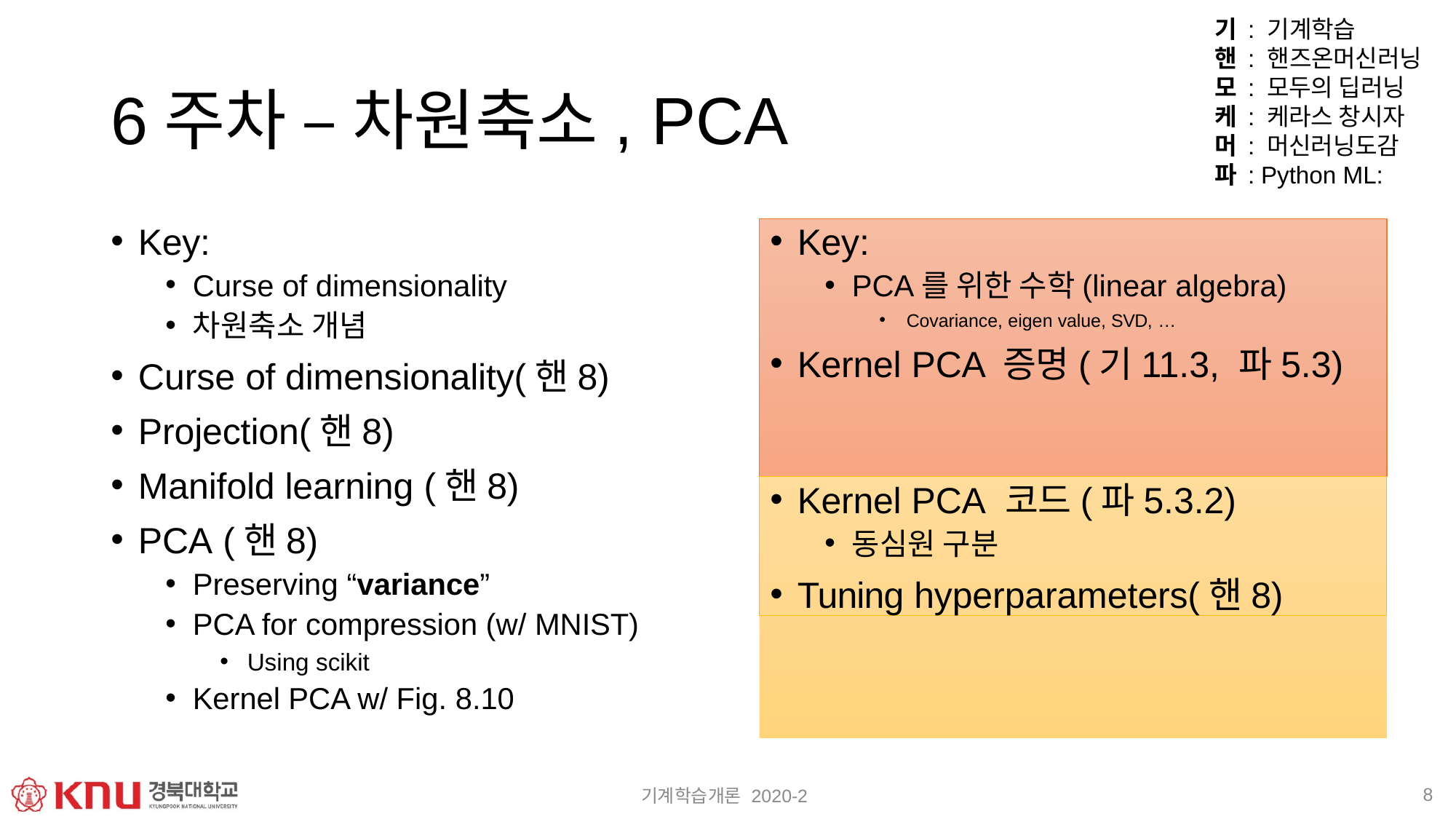

기 : 기계학습
핸 : 핸즈온머신러닝  모 : 모두의 딥러닝  케 : 케라스 창시자  머 : 머신러닝도감  파 : Python ML:
6주차 – 차원축소, PCA
Key:
Curse of dimensionality
차원축소 개념
Curse of dimensionality(핸8)
Projection(핸8)
Manifold learning (핸8)
PCA (핸8)
Preserving “variance”
PCA for compression (w/ MNIST)
Using scikit
Kernel PCA w/ Fig. 8.10
Key:
PCA를 위한 수학(linear algebra)
Covariance, eigen value, SVD, …
Kernel PCA 증명(기11.3, 파5.3)

Kernel PCA 코드(파5.3.2)
동심원 구분
Tuning hyperparameters(핸8)
8
기계학습개론 2020-2